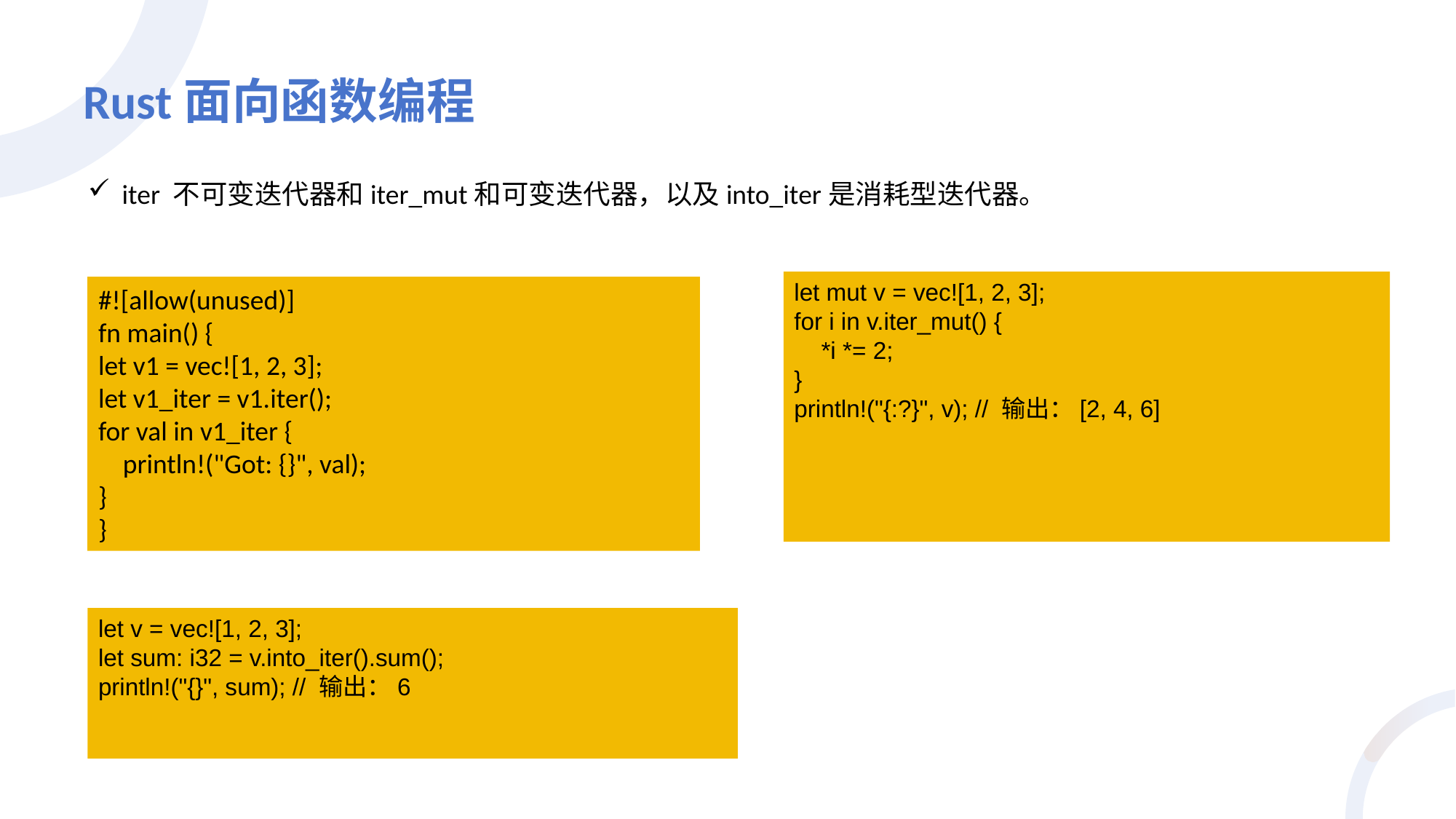

# Rust面向函数编程
iter 不可变迭代器和iter_mut和可变迭代器，以及into_iter是消耗型迭代器。
let mut v = vec![1, 2, 3];
for i in v.iter_mut() {
    *i *= 2;
}
println!("{:?}", v); // 输出：[2, 4, 6]
#![allow(unused)]
fn main() {
let v1 = vec![1, 2, 3];
let v1_iter = v1.iter();
for val in v1_iter {
    println!("Got: {}", val);
}
}
let v = vec![1, 2, 3];
let sum: i32 = v.into_iter().sum();
println!("{}", sum); // 输出：6